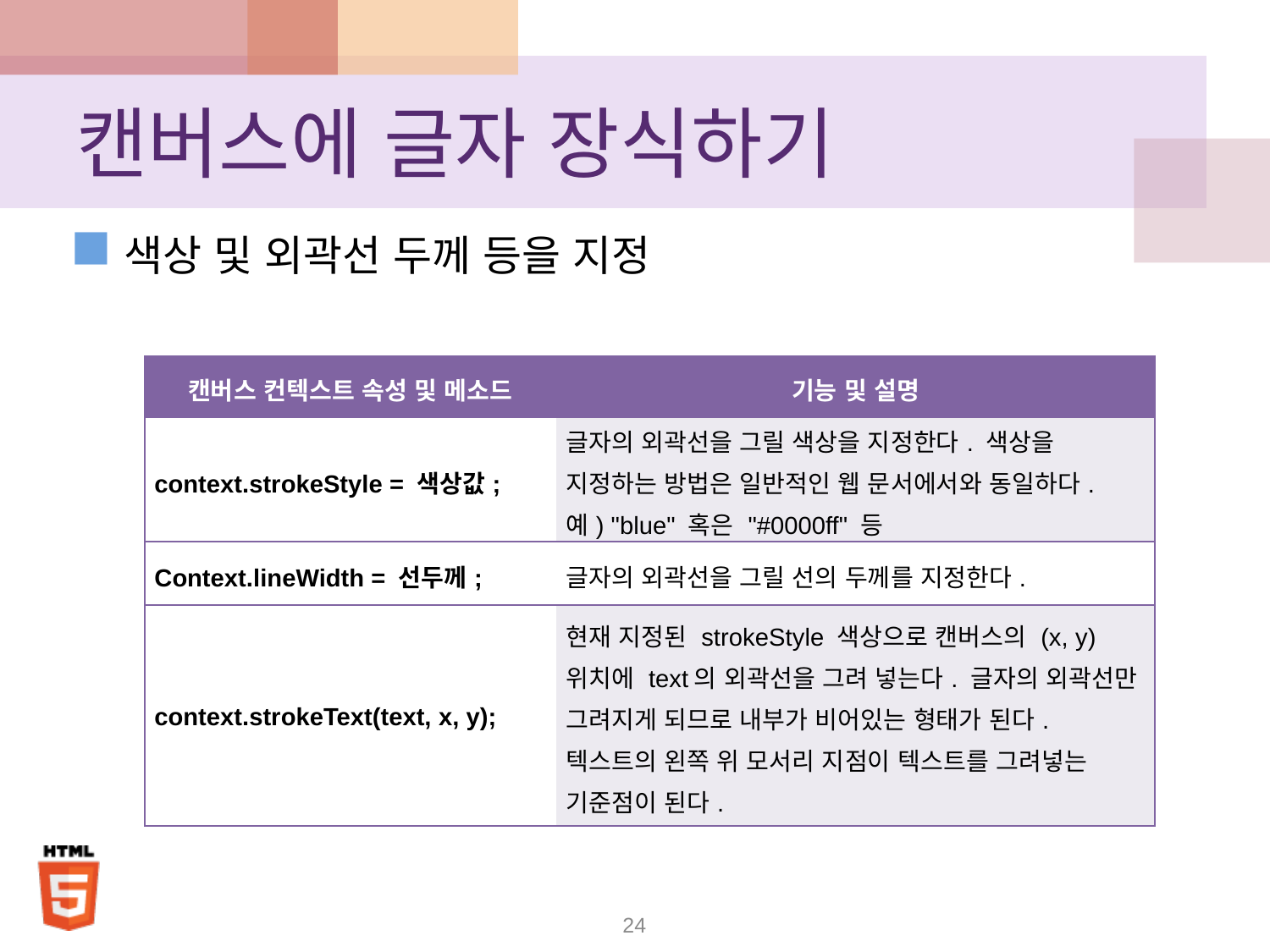

# 캔버스에 글자 장식하기
색상 및 외곽선 두께 등을 지정
| 캔버스 컨텍스트 속성 및 메소드 | 기능 및 설명 |
| --- | --- |
| context.strokeStyle = 색상값; | 글자의 외곽선을 그릴 색상을 지정한다. 색상을 지정하는 방법은 일반적인 웹 문서에서와 동일하다. 예) "blue" 혹은 "#0000ff" 등 |
| Context.lineWidth = 선두께; | 글자의 외곽선을 그릴 선의 두께를 지정한다. |
| context.strokeText(text, x, y); | 현재 지정된 strokeStyle 색상으로 캔버스의 (x, y) 위치에 text의 외곽선을 그려 넣는다. 글자의 외곽선만 그려지게 되므로 내부가 비어있는 형태가 된다. 텍스트의 왼쪽 위 모서리 지점이 텍스트를 그려넣는 기준점이 된다. |
24